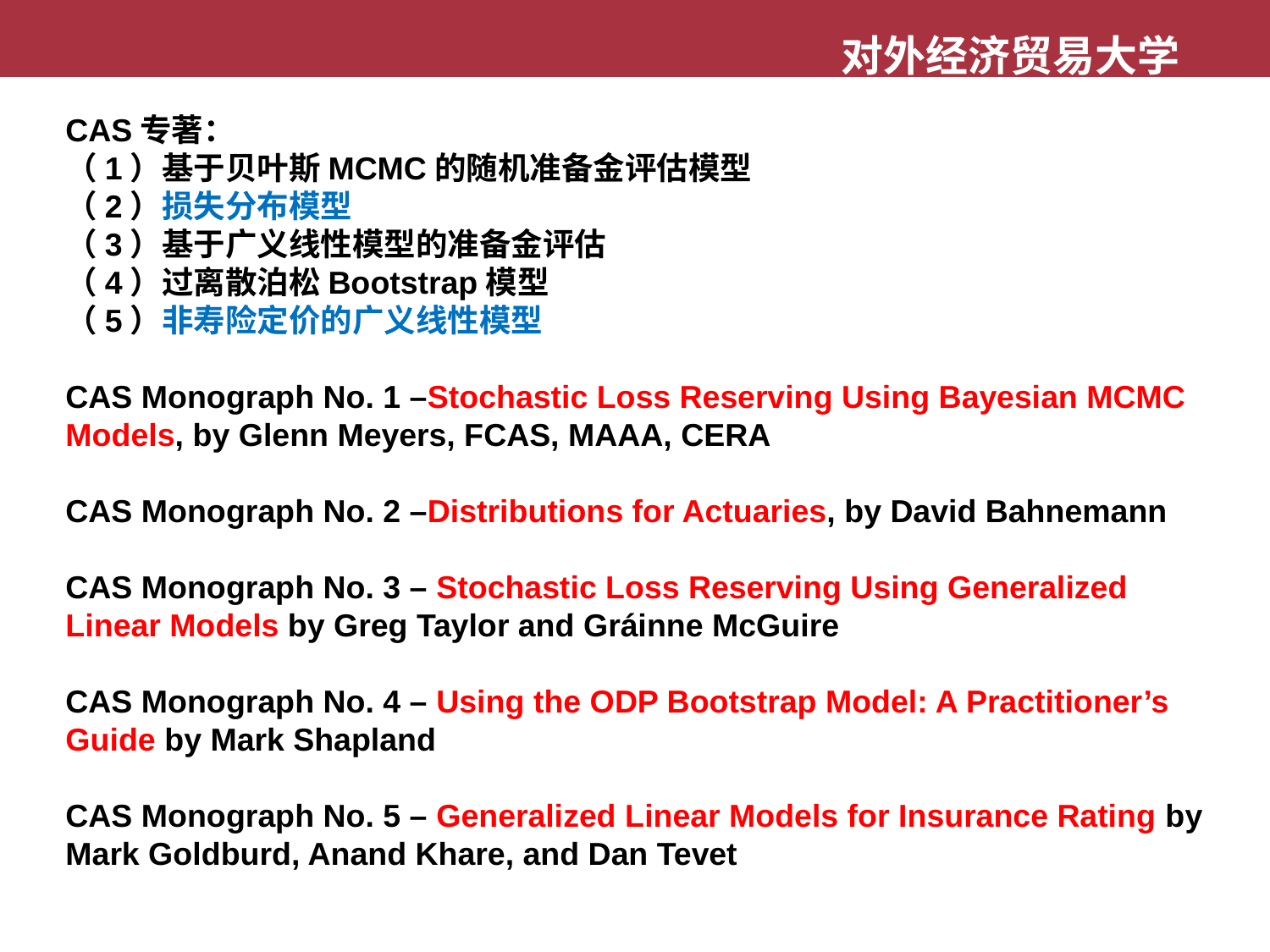

CAS专著：
（1）基于贝叶斯MCMC的随机准备金评估模型
（2）损失分布模型
（3）基于广义线性模型的准备金评估
（4）过离散泊松Bootstrap模型
（5）非寿险定价的广义线性模型

CAS Monograph No. 1 –Stochastic Loss Reserving Using Bayesian MCMC Models, by Glenn Meyers, FCAS, MAAA, CERA

CAS Monograph No. 2 –Distributions for Actuaries, by David Bahnemann
CAS Monograph No. 3 – Stochastic Loss Reserving Using Generalized Linear Models by Greg Taylor and Gráinne McGuire
CAS Monograph No. 4 – Using the ODP Bootstrap Model: A Practitioner’s Guide by Mark Shapland
CAS Monograph No. 5 – Generalized Linear Models for Insurance Rating by Mark Goldburd, Anand Khare, and Dan Tevet